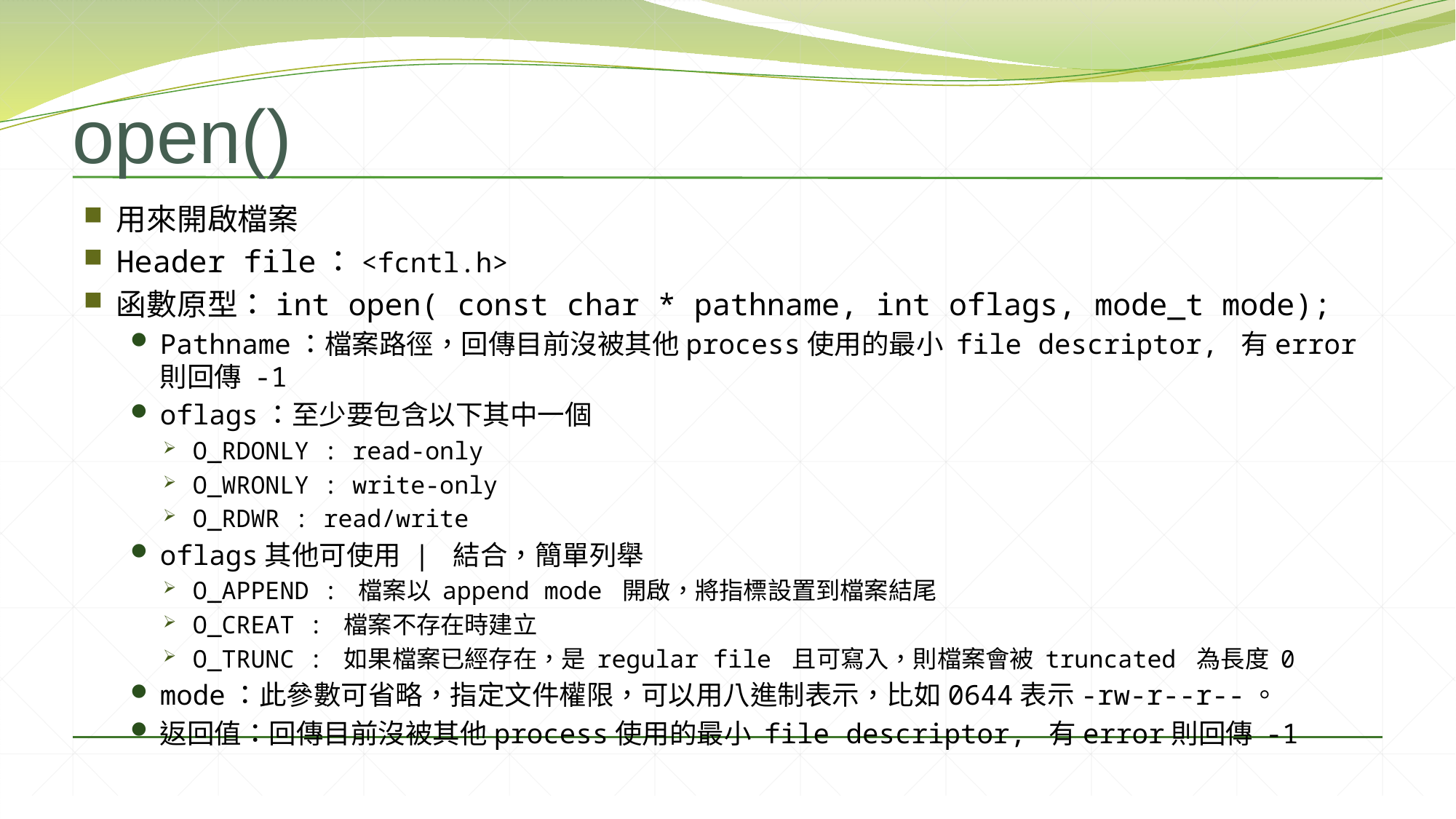

# open()
用來開啟檔案
Header file：<fcntl.h>
函數原型：int open( const char * pathname, int oflags, mode_t mode);
Pathname：檔案路徑，回傳目前沒被其他process使用的最小 file descriptor, 有error則回傳 -1
oflags：至少要包含以下其中一個
O_RDONLY : read-only
O_WRONLY : write-only
O_RDWR : read/write
oflags其他可使用 | 結合，簡單列舉
O_APPEND : 檔案以 append mode 開啟，將指標設置到檔案結尾
O_CREAT : 檔案不存在時建立
O_TRUNC : 如果檔案已經存在，是 regular file 且可寫入，則檔案會被 truncated 為長度 0
mode：此參數可省略，指定文件權限，可以用八進制表示，比如0644表示-rw-r--r--。
返回值：回傳目前沒被其他process使用的最小 file descriptor, 有error則回傳 -1